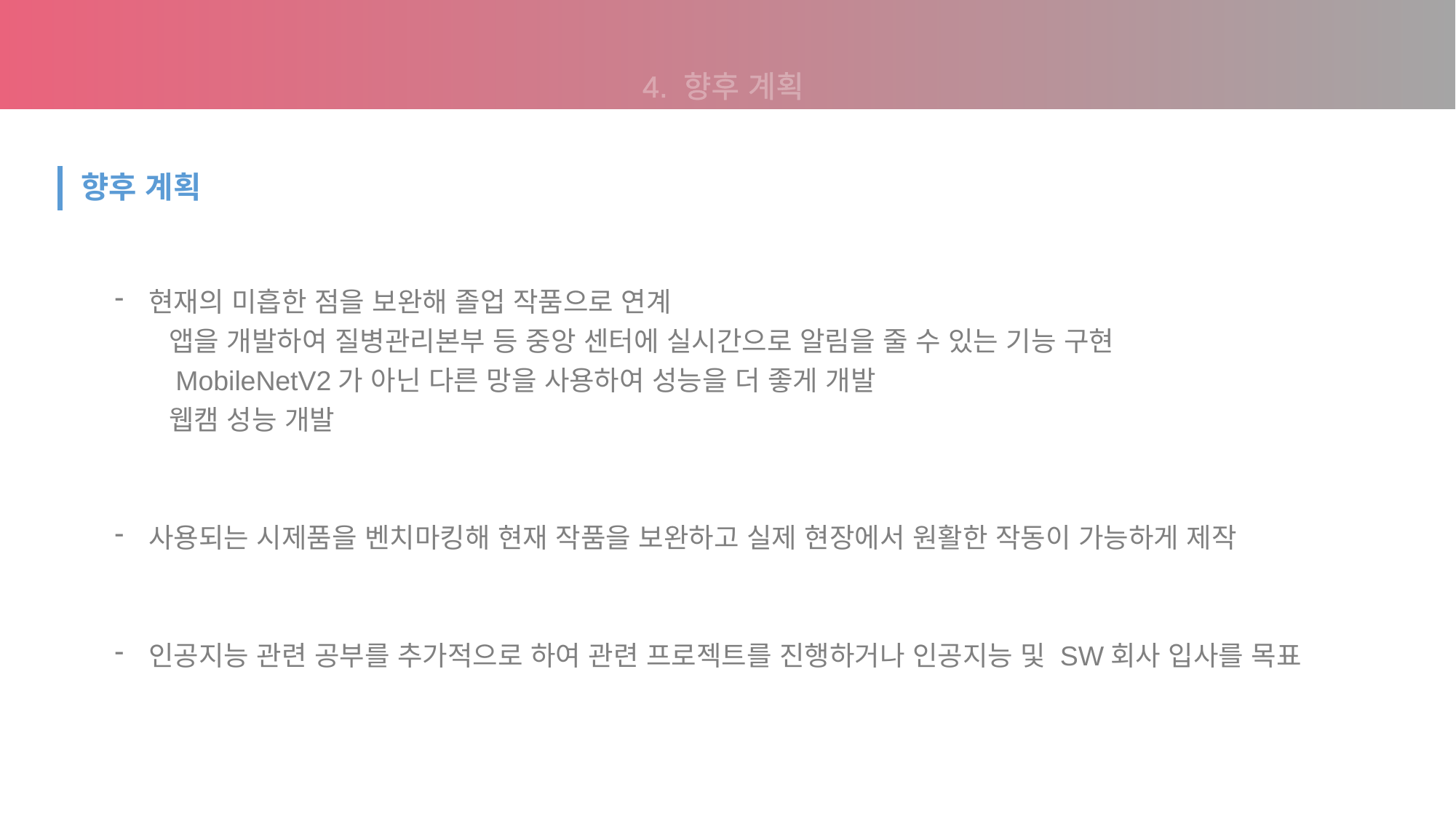

4. 향후 계획
향후 계획
현재의 미흡한 점을 보완해 졸업 작품으로 연계
　　앱을 개발하여 질병관리본부 등 중앙 센터에 실시간으로 알림을 줄 수 있는 기능 구현
　　MobileNetV2가 아닌 다른 망을 사용하여 성능을 더 좋게 개발
　　웹캠 성능 개발

사용되는 시제품을 벤치마킹해 현재 작품을 보완하고 실제 현장에서 원활한 작동이 가능하게 제작

인공지능 관련 공부를 추가적으로 하여 관련 프로젝트를 진행하거나 인공지능 및 SW회사 입사를 목표